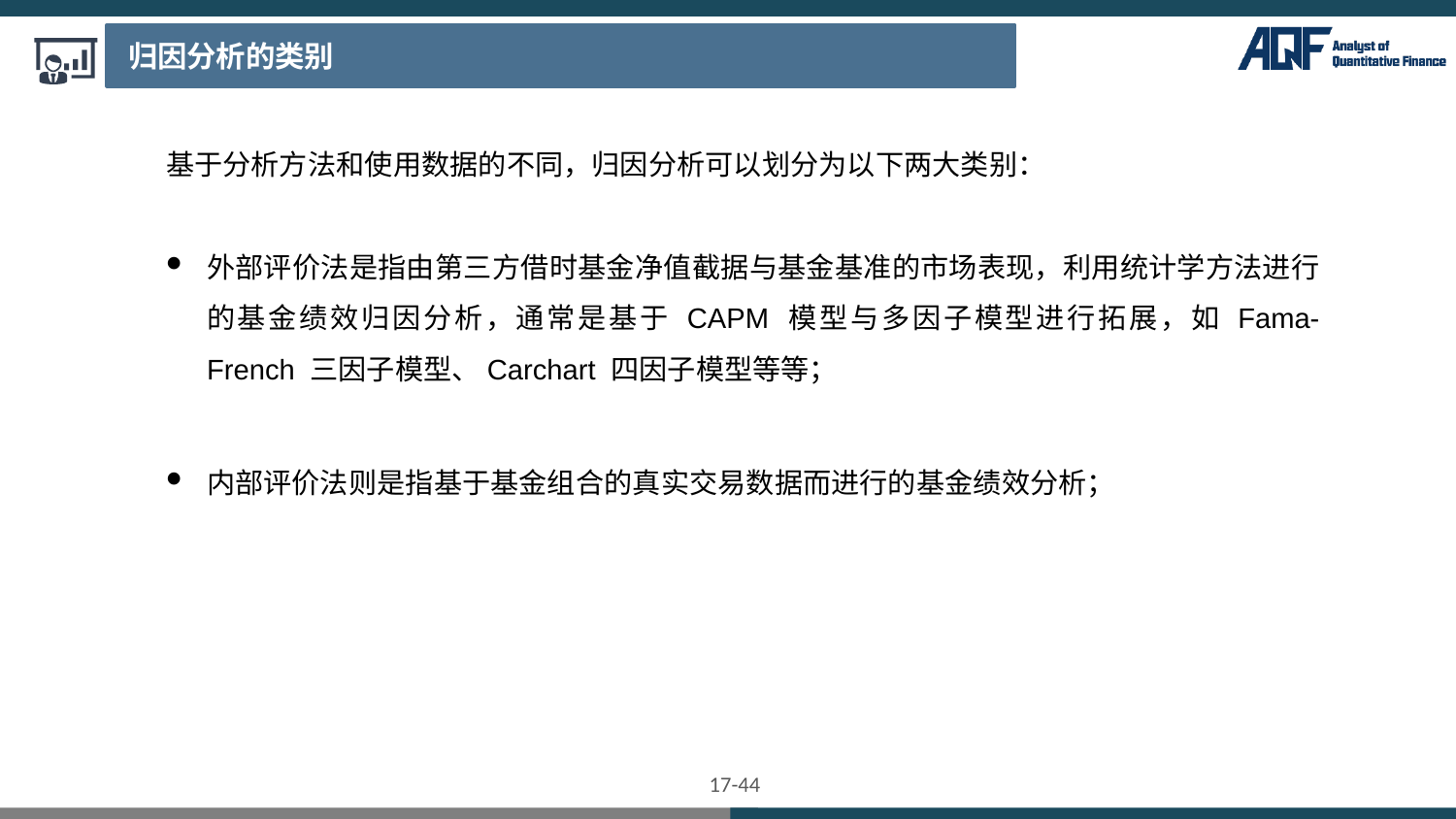

归因分析的类别
基于分析方法和使用数据的不同，归因分析可以划分为以下两大类别：

外部评价法是指由第三方借时基金净值截据与基金基准的市场表现，利用统计学方法进行的基金绩效归因分析，通常是基于 CAPM 模型与多因子模型进行拓展，如 Fama-French 三因子模型、Carchart 四因子模型等等；

内部评价法则是指基于基金组合的真实交易数据而进行的基金绩效分析；